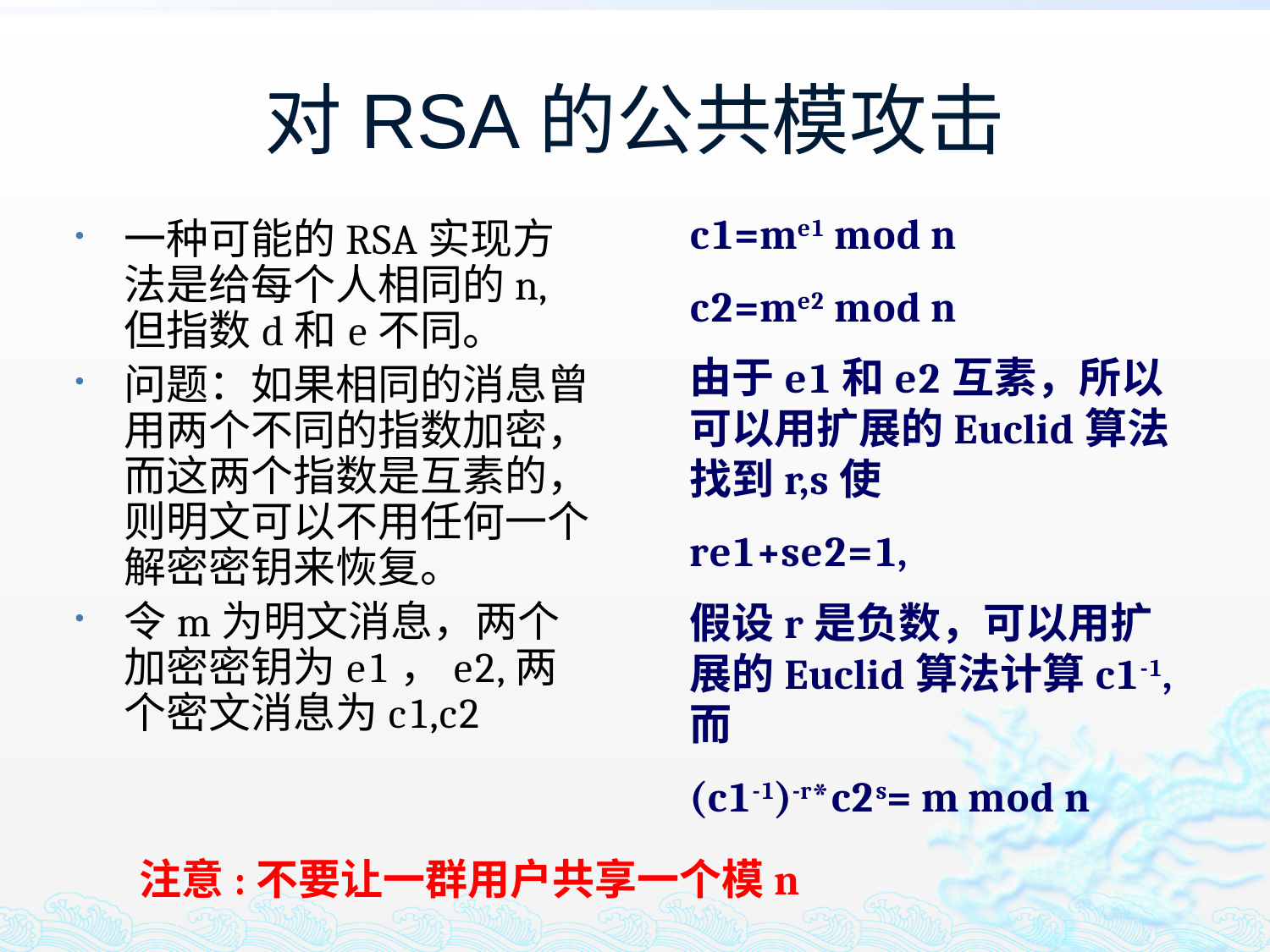

# 对RSA的公共模攻击
c1=me1 mod n
c2=me2 mod n
由于e1和e2互素，所以可以用扩展的Euclid算法找到r,s使
re1+se2=1,
假设r是负数，可以用扩展的Euclid算法计算c1-1,而
(c1-1)-r*c2s= m mod n
一种可能的RSA实现方法是给每个人相同的n,但指数d和e不同。
问题：如果相同的消息曾用两个不同的指数加密，而这两个指数是互素的，则明文可以不用任何一个解密密钥来恢复。
令m为明文消息，两个加密密钥为e1，e2,两个密文消息为c1,c2
注意:不要让一群用户共享一个模n